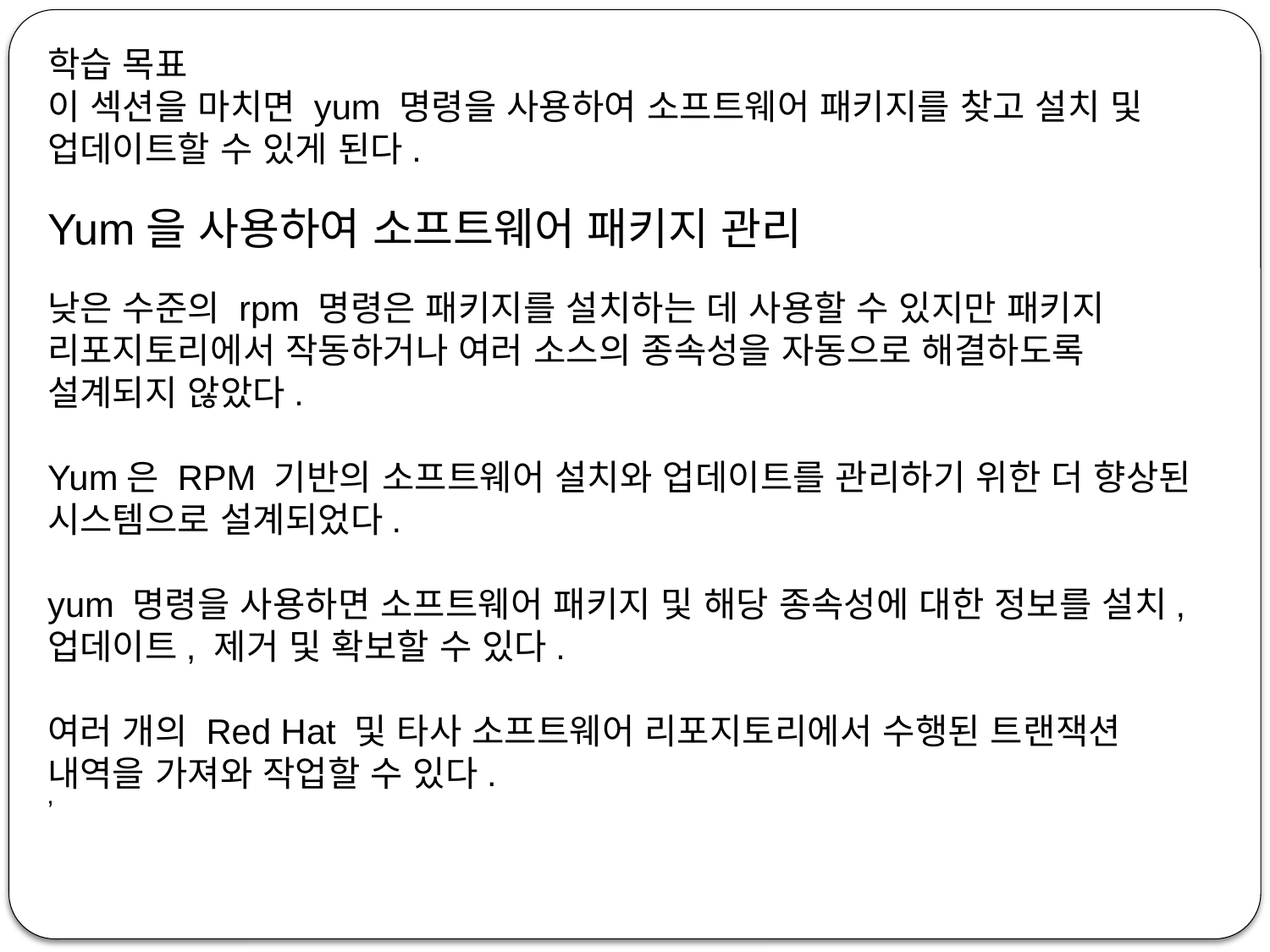

학습 목표
이 섹션을 마치면 yum 명령을 사용하여 소프트웨어 패키지를 찾고 설치 및 업데이트할 수 있게 된다.

Yum을 사용하여 소프트웨어 패키지 관리

낮은 수준의 rpm 명령은 패키지를 설치하는 데 사용할 수 있지만 패키지 리포지토리에서 작동하거나 여러 소스의 종속성을 자동으로 해결하도록 설계되지 않았다.

Yum은 RPM 기반의 소프트웨어 설치와 업데이트를 관리하기 위한 더 향상된 시스템으로 설계되었다.

yum 명령을 사용하면 소프트웨어 패키지 및 해당 종속성에 대한 정보를 설치, 업데이트, 제거 및 확보할 수 있다.

여러 개의 Red Hat 및 타사 소프트웨어 리포지토리에서 수행된 트랜잭션 내역을 가져와 작업할 수 있다.
’